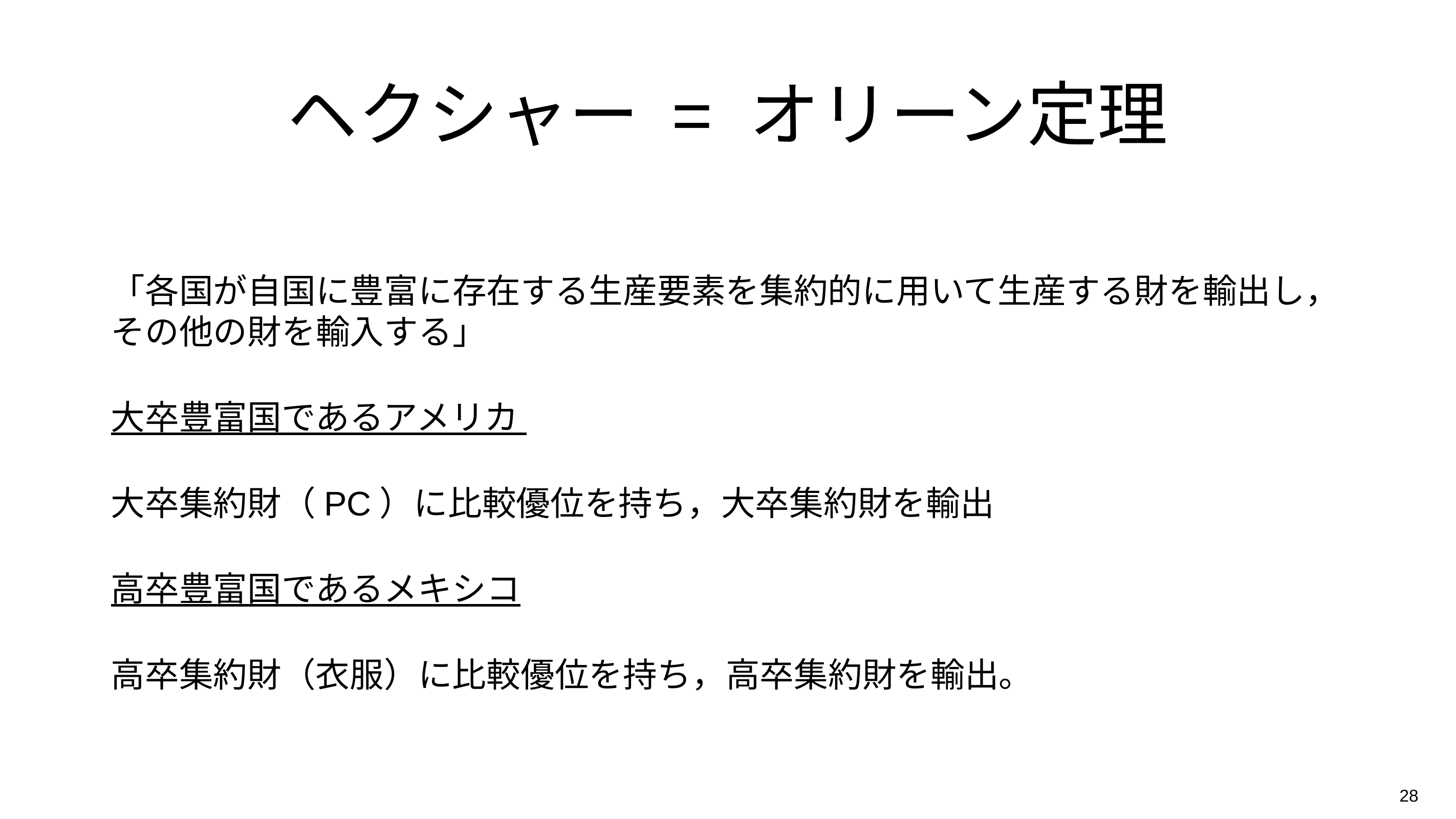

# ヘクシャー = オリーン定理
「各国が自国に豊富に存在する生産要素を集約的に用いて生産する財を輸出し，その他の財を輸入する」
大卒豊富国であるアメリカ
大卒集約財（PC）に比較優位を持ち，大卒集約財を輸出
高卒豊富国であるメキシコ
高卒集約財（衣服）に比較優位を持ち，高卒集約財を輸出。
28